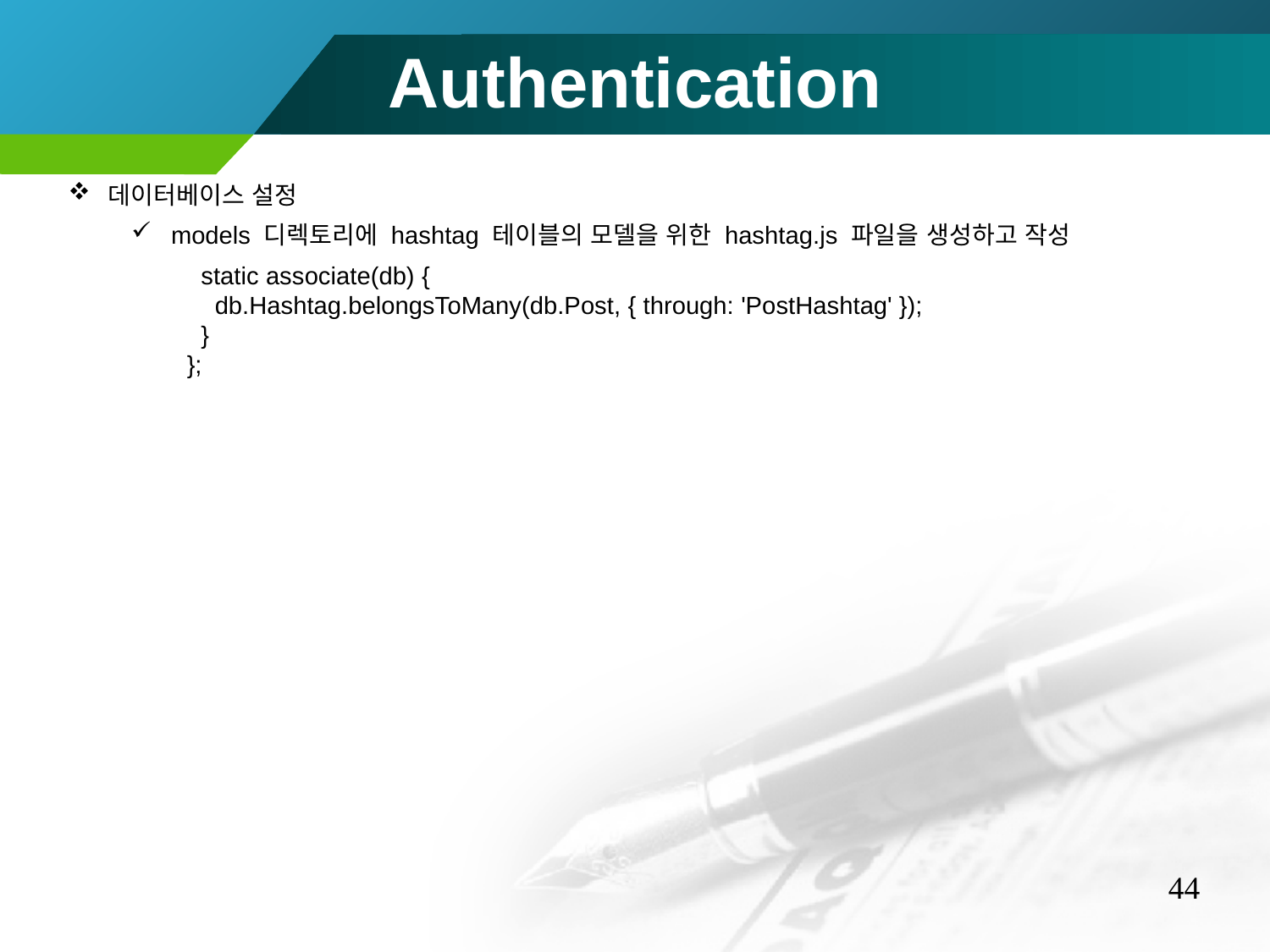

Authentication
데이터베이스 설정
models 디렉토리에 hashtag 테이블의 모델을 위한 hashtag.js 파일을 생성하고 작성
  static associate(db) {
    db.Hashtag.belongsToMany(db.Post, { through: 'PostHashtag' });
  }
};

44